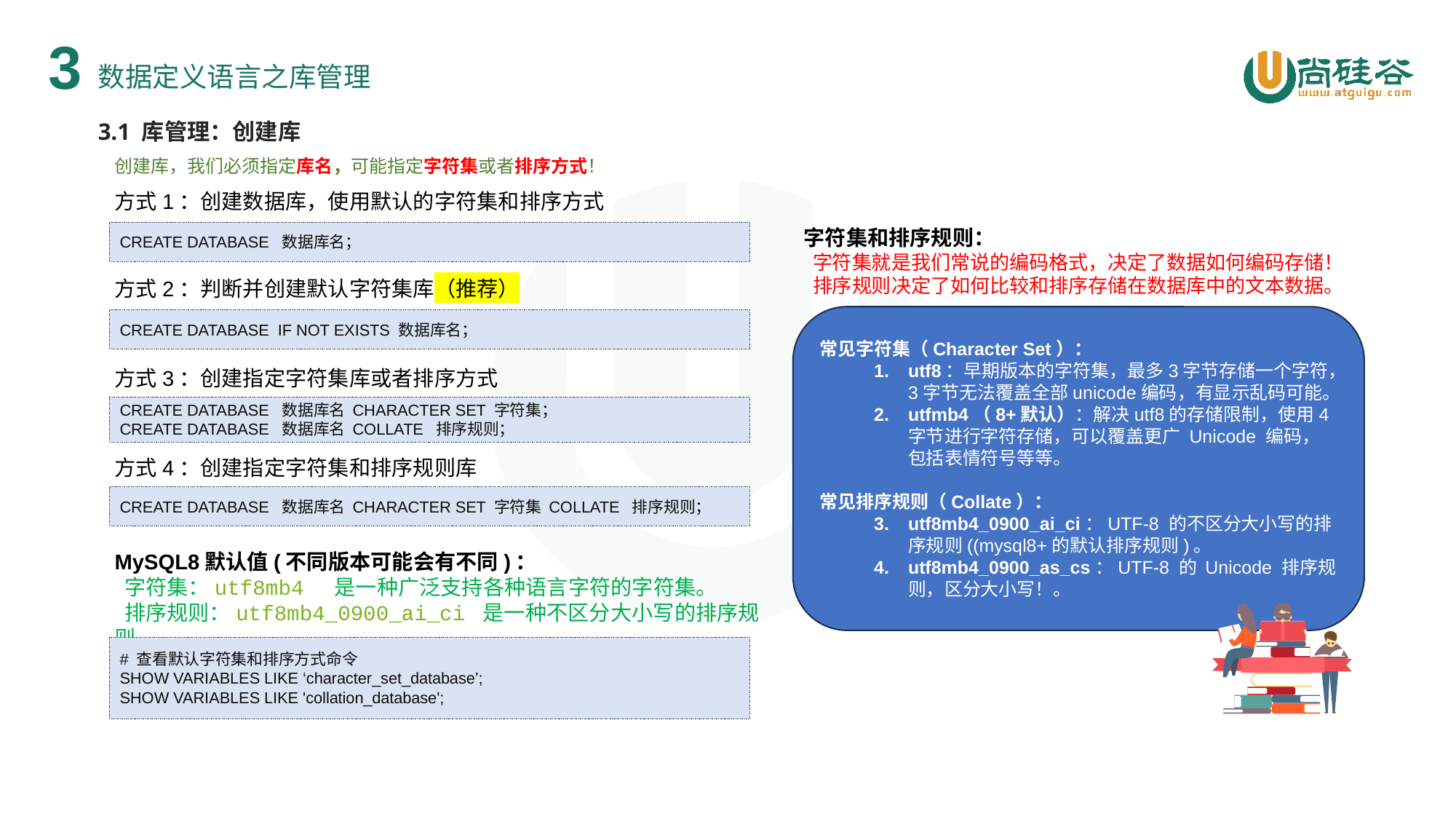

3
数据定义语言之库管理
3.1 库管理：创建库
创建库，我们必须指定库名，可能指定字符集或者排序方式！
方式1：创建数据库，使用默认的字符集和排序方式
字符集和排序规则：
 字符集就是我们常说的编码格式，决定了数据如何编码存储！
 排序规则决定了如何比较和排序存储在数据库中的文本数据。
CREATE DATABASE  数据库名；

方式2：判断并创建默认字符集库（推荐）
常见字符集（Character Set）：
utf8：早期版本的字符集，最多3字节存储一个字符，3字节无法覆盖全部unicode编码，有显示乱码可能。
utfmb4（8+默认）：解决utf8的存储限制，使用4字节进行字符存储，可以覆盖更广 Unicode 编码，包括表情符号等等。

常见排序规则（Collate）：
utf8mb4_0900_ai_ci：UTF-8 的不区分大小写的排序规则((mysql8+的默认排序规则)。
utf8mb4_0900_as_cs：UTF-8 的 Unicode 排序规则，区分大小写！。
CREATE DATABASE  IF NOT EXISTS 数据库名；
方式3：创建指定字符集库或者排序方式
CREATE DATABASE  数据库名 CHARACTER SET 字符集；
CREATE DATABASE  数据库名 COLLATE  排序规则；
方式4：创建指定字符集和排序规则库
CREATE DATABASE  数据库名 CHARACTER SET 字符集 COLLATE  排序规则；
MySQL8默认值(不同版本可能会有不同)：
 字符集：utf8mb4  是一种广泛支持各种语言字符的字符集。
 排序规则：utf8mb4_0900_ai_ci 是一种不区分大小写的排序规则

# 查看默认字符集和排序方式命令
SHOW VARIABLES LIKE ‘character_set_database’;
SHOW VARIABLES LIKE 'collation_database';
原因：我们只知道规定，不知道规范！没有标准！